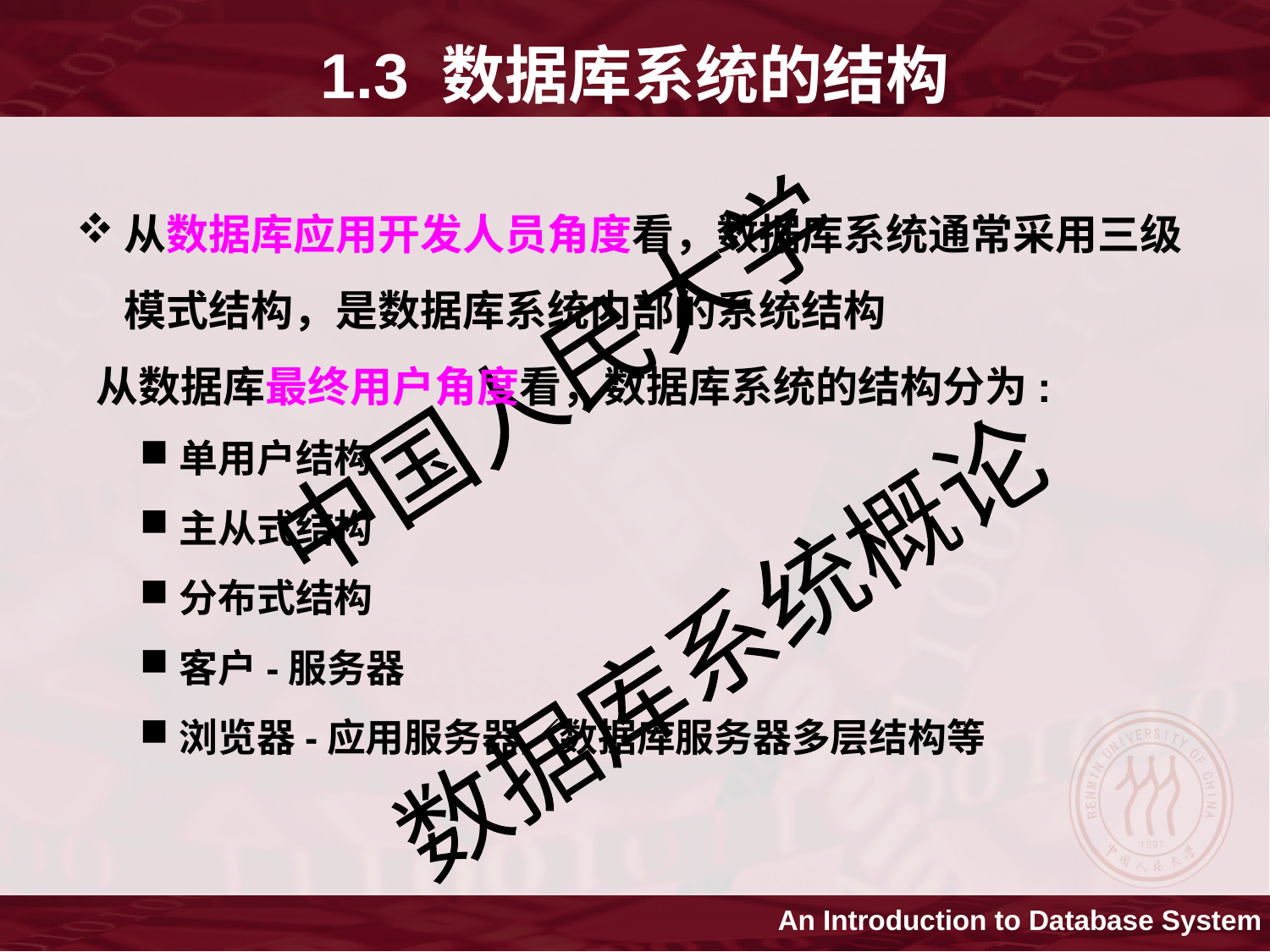

# 1.3 数据库系统的结构
从数据库应用开发人员角度看，数据库系统通常采用三级模式结构，是数据库系统内部的系统结构
 从数据库最终用户角度看，数据库系统的结构分为:
单用户结构
主从式结构
分布式结构
客户-服务器
浏览器-应用服务器／数据库服务器多层结构等